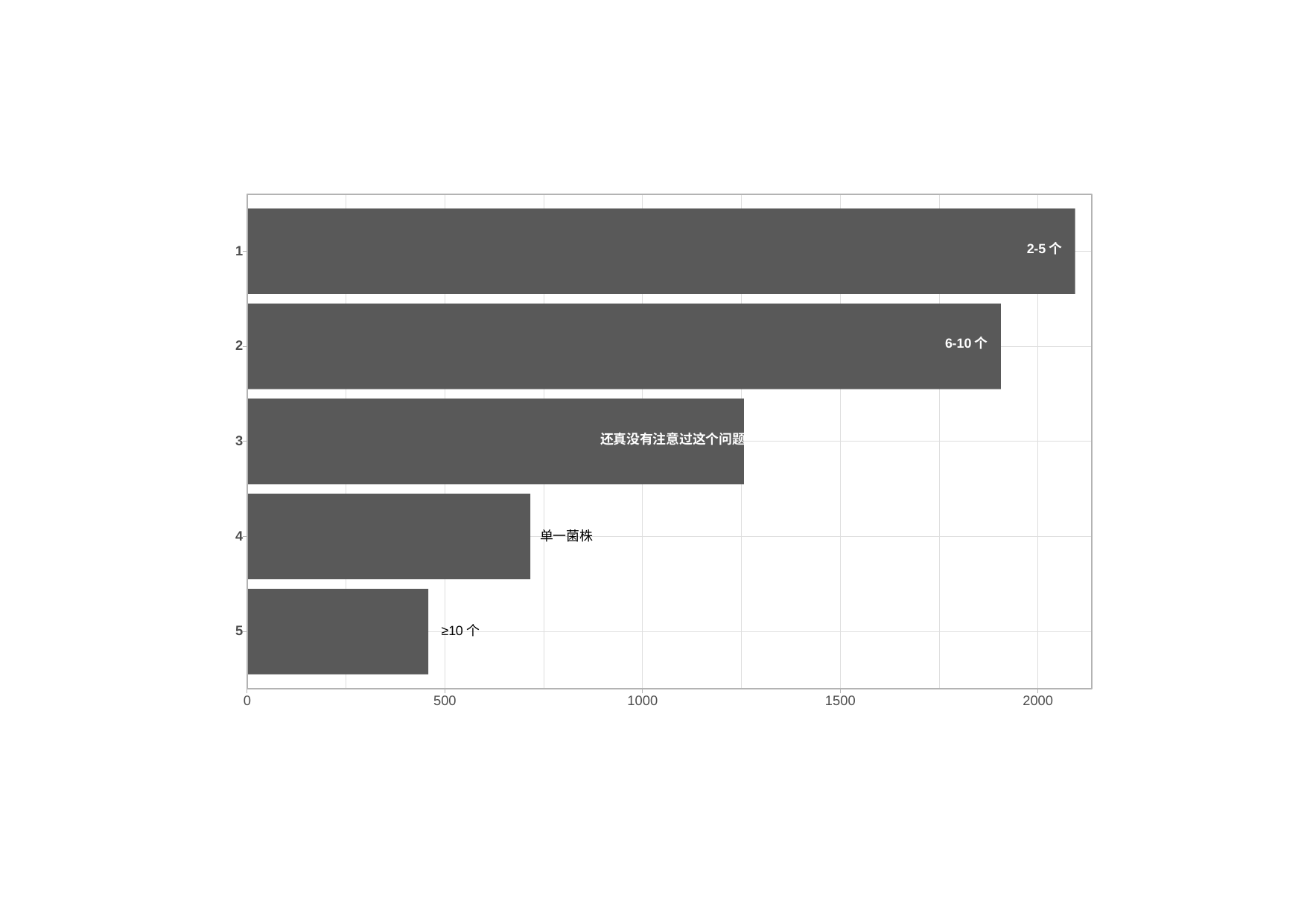

2-5个
1

6-10个
2

还真没有注意过这个问题
3

4
单一菌株

≥10个
5

0
500
1000
1500
2000